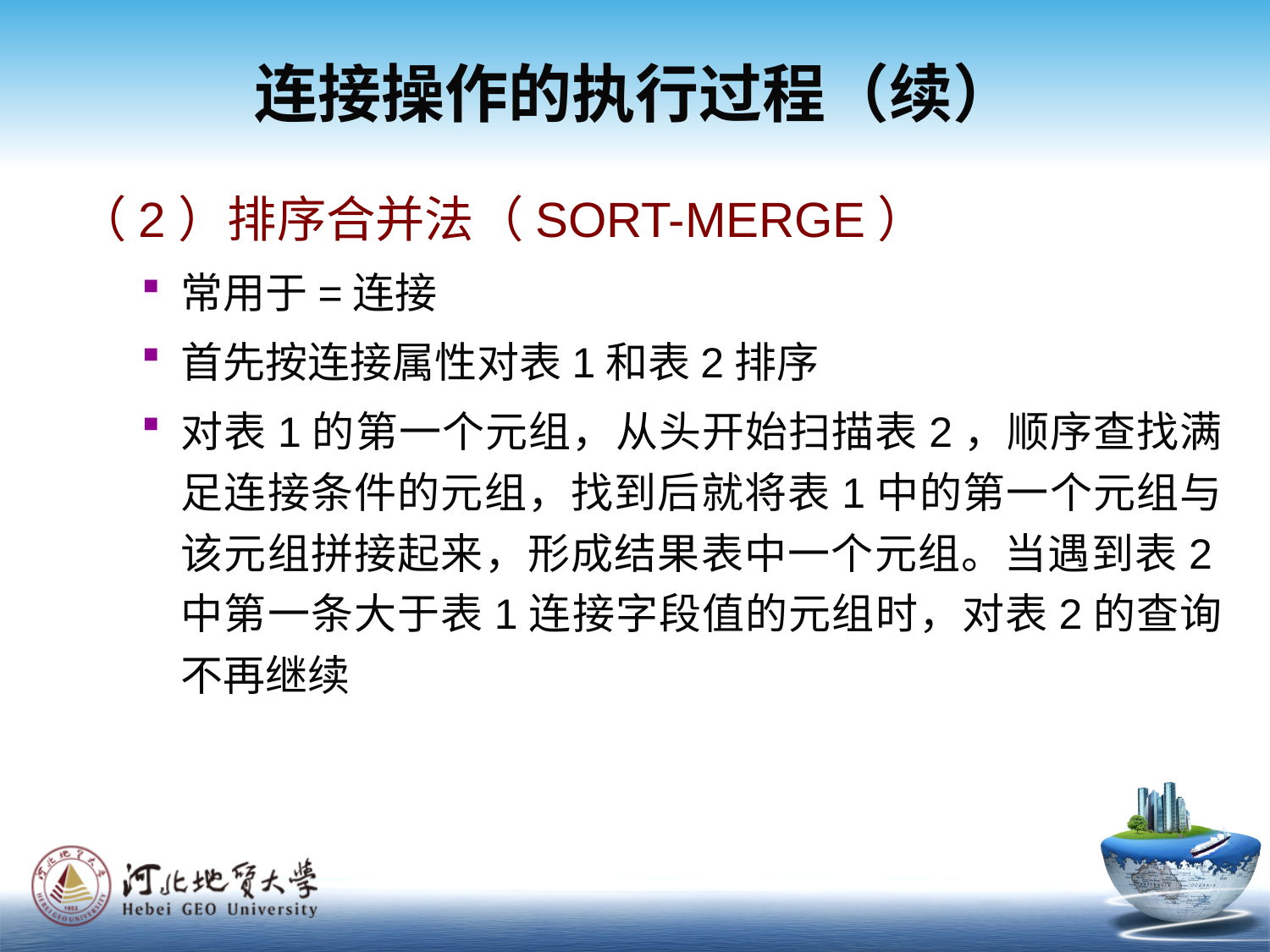

连接操作的执行过程（续）
（2）排序合并法（SORT-MERGE）
常用于=连接
首先按连接属性对表1和表2排序
对表1的第一个元组，从头开始扫描表2，顺序查找满足连接条件的元组，找到后就将表1中的第一个元组与该元组拼接起来，形成结果表中一个元组。当遇到表2中第一条大于表1连接字段值的元组时，对表2的查询不再继续